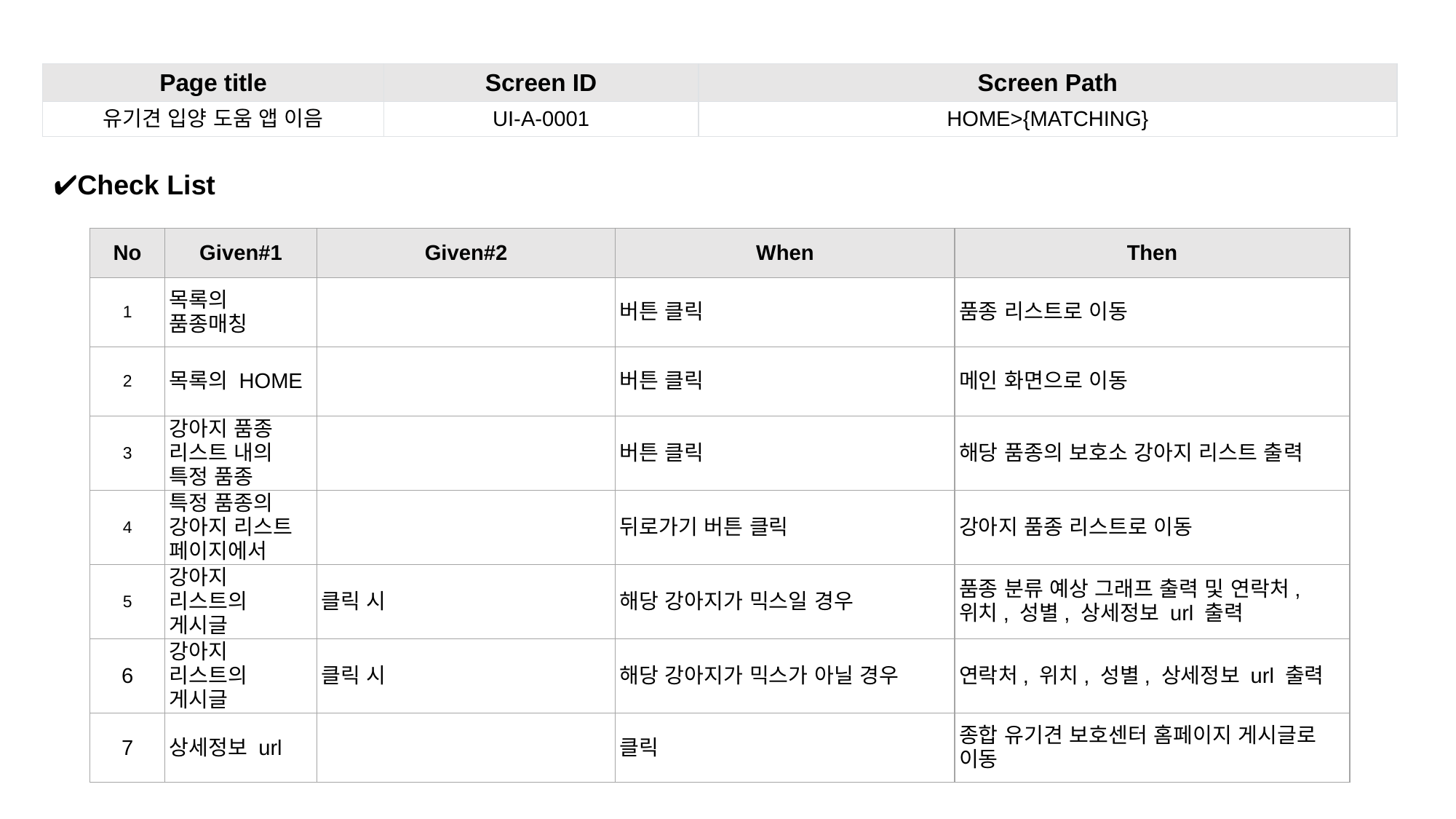

| Page title | Screen ID | Screen Path |
| --- | --- | --- |
| 유기견 입양 도움 앱 이음 | UI-A-0001 | HOME>{MATCHING} |
✔Check List

| No | Given#1 | Given#2 | When | Then |
| --- | --- | --- | --- | --- |
| 1 | 목록의 품종매칭 |  | 버튼 클릭 | 품종 리스트로 이동 |
| 2 | 목록의 HOME |  | 버튼 클릭 | 메인 화면으로 이동 |
| 3 | 강아지 품종 리스트 내의 특정 품종 |  | 버튼 클릭 | 해당 품종의 보호소 강아지 리스트 출력 |
| 4 | 특정 품종의 강아지 리스트 페이지에서 |  | 뒤로가기 버튼 클릭 | 강아지 품종 리스트로 이동 |
| 5 | 강아지 리스트의 게시글 | 클릭 시 | 해당 강아지가 믹스일 경우 | 품종 분류 예상 그래프 출력 및 연락처, 위치, 성별, 상세정보 url 출력 |
| 6 | 강아지 리스트의 게시글 | 클릭 시 | 해당 강아지가 믹스가 아닐 경우 | 연락처, 위치, 성별, 상세정보 url 출력 |
| 7 | 상세정보 url |  | 클릭 | 종합 유기견 보호센터 홈페이지 게시글로 이동 |